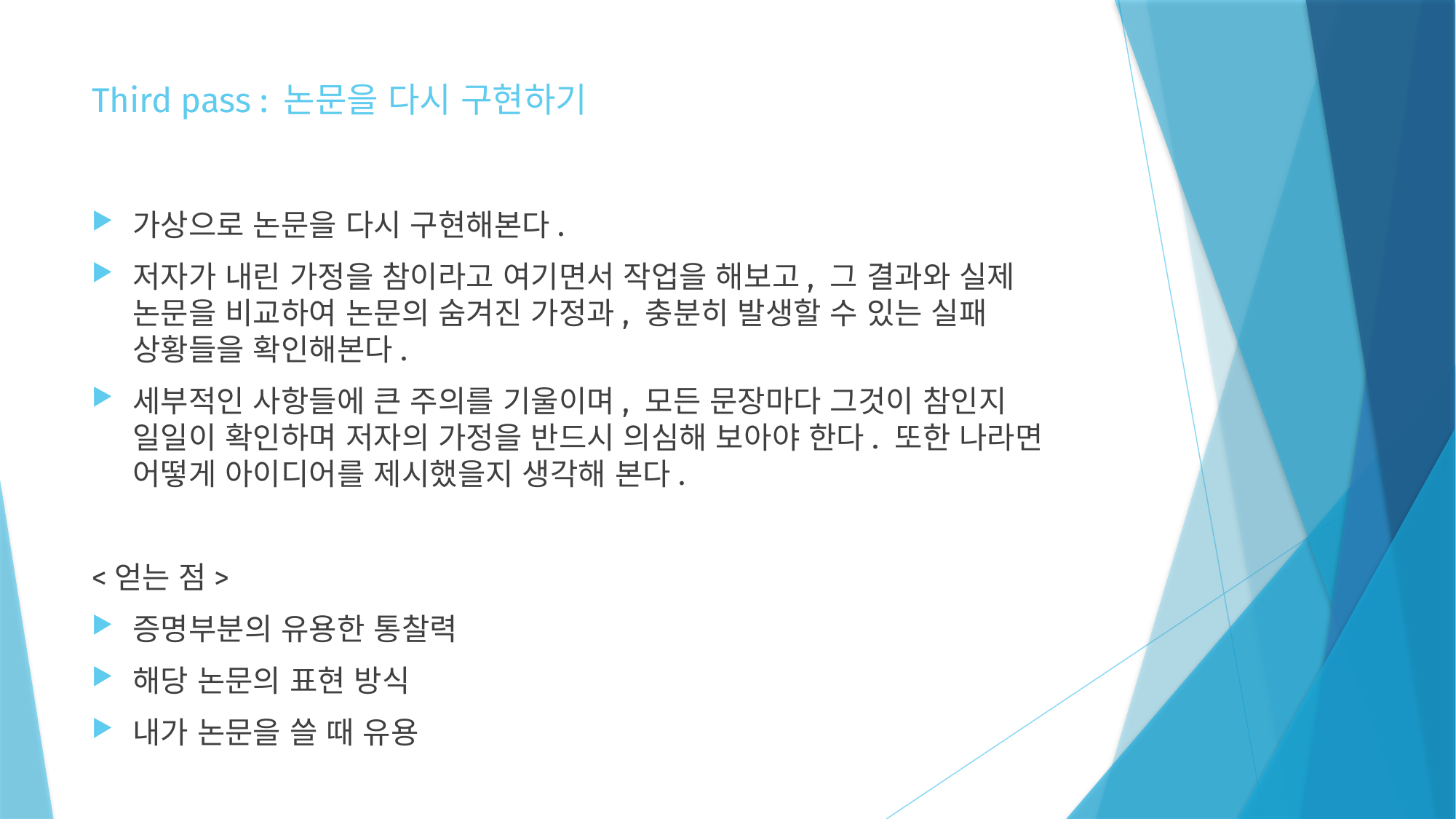

# Third pass : 논문을 다시 구현하기
가상으로 논문을 다시 구현해본다.
저자가 내린 가정을 참이라고 여기면서 작업을 해보고, 그 결과와 실제 논문을 비교하여 논문의 숨겨진 가정과, 충분히 발생할 수 있는 실패 상황들을 확인해본다.
세부적인 사항들에 큰 주의를 기울이며, 모든 문장마다 그것이 참인지 일일이 확인하며 저자의 가정을 반드시 의심해 보아야 한다. 또한 나라면 어떻게 아이디어를 제시했을지 생각해 본다.

<얻는 점>
증명부분의 유용한 통찰력
해당 논문의 표현 방식
내가 논문을 쓸 때 유용